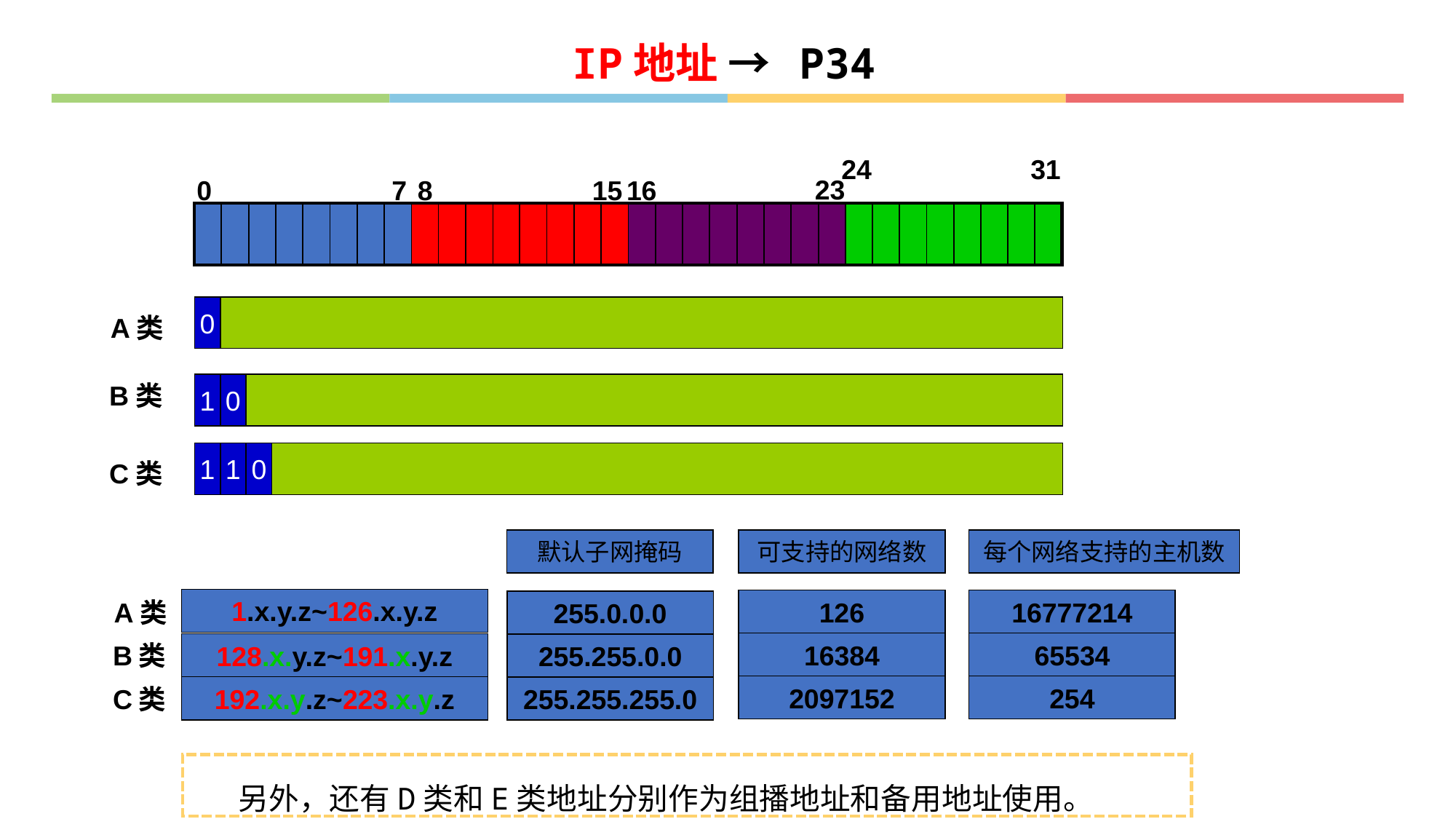

IP地址 →  P34
24
31
23
0
7
8
15
16
|  |  |  |  |  |  |  |  |  |  |  |  |  |  |  |  |  |  |  |  |  |  |  |  |  |  |  |  |  |  |  |  |
| --- | --- | --- | --- | --- | --- | --- | --- | --- | --- | --- | --- | --- | --- | --- | --- | --- | --- | --- | --- | --- | --- | --- | --- | --- | --- | --- | --- | --- | --- | --- | --- |
0

A类
B类
1
0

1
1
0

C类
默认子网掩码
可支持的网络数
每个网络支持的主机数
1.x.y.z~126.x.y.z
A类
126
16777214
255.0.0.0
B类
16384
65534
128.x.y.z~191.x.y.z
255.255.0.0
2097152
254
C类
192.x.y.z~223.x.y.z
255.255.255.0
另外，还有D类和E类地址分别作为组播地址和备用地址使用。